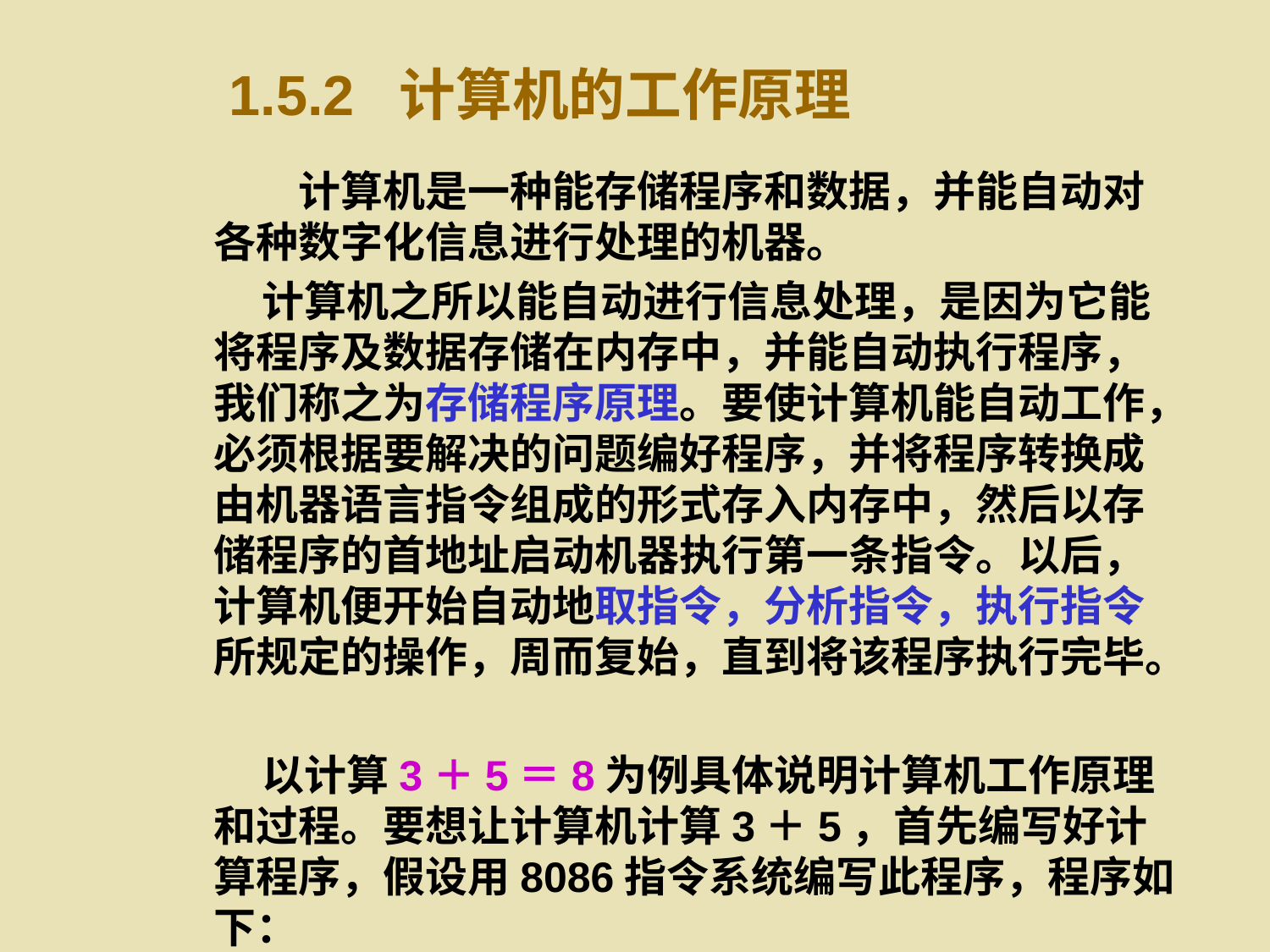

1.5.2  计算机的工作原理

　　计算机是一种能存储程序和数据，并能自动对各种数字化信息进行处理的机器。
    计算机之所以能自动进行信息处理，是因为它能将程序及数据存储在内存中，并能自动执行程序，我们称之为存储程序原理。要使计算机能自动工作，必须根据要解决的问题编好程序，并将程序转换成由机器语言指令组成的形式存入内存中，然后以存储程序的首地址启动机器执行第一条指令。以后，计算机便开始自动地取指令，分析指令，执行指令所规定的操作，周而复始，直到将该程序执行完毕。

    以计算3＋5＝8为例具体说明计算机工作原理和过程。要想让计算机计算3＋5，首先编写好计算程序，假设用8086指令系统编写此程序，程序如下：